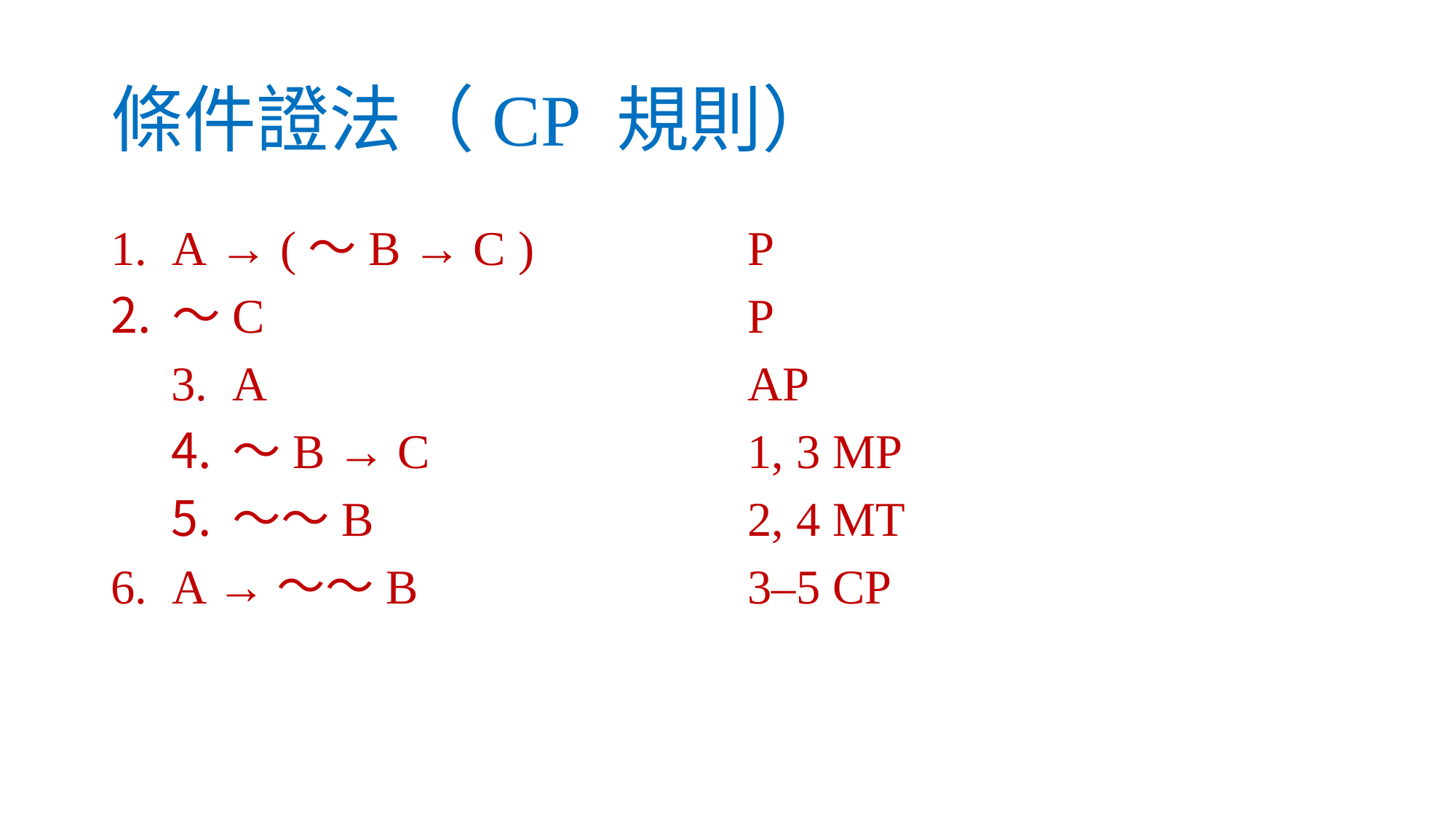

# 條件證法（CP 規則）
A → (～B → C )
～C
A
～B → C
～～B
A →～～B
P
P
AP
1, 3 MP
2, 4 MT
3–5 CP